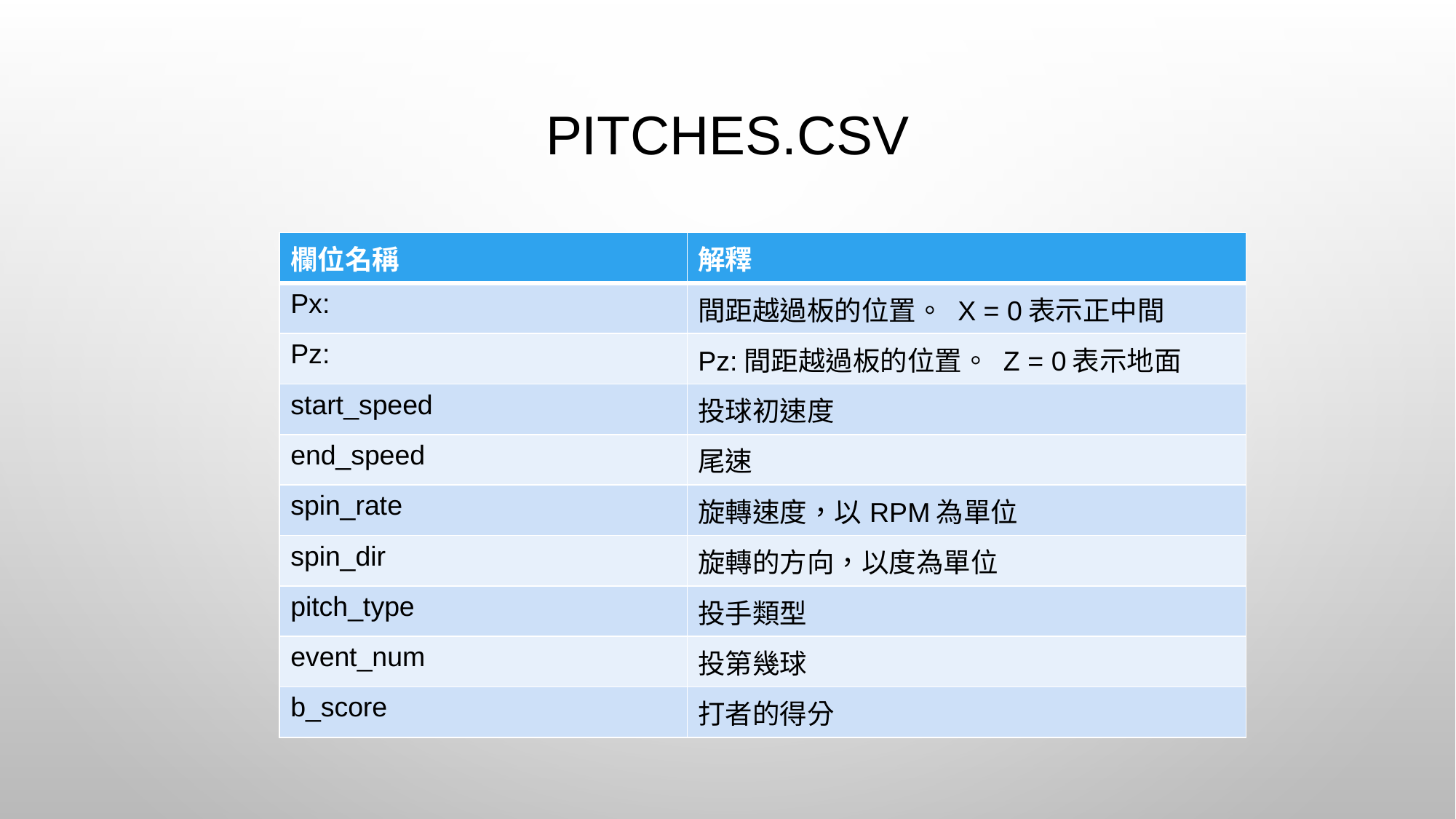

# pitches.csv
| 欄位名稱 | 解釋 |
| --- | --- |
| Px: | 間距越過板的位置。 X = 0表示正中間 |
| Pz: | Pz:間距越過板的位置。 Z = 0表示地面 |
| start\_speed | 投球初速度 |
| end\_speed | 尾速 |
| spin\_rate | 旋轉速度，以RPM為單位 |
| spin\_dir | 旋轉的方向，以度為單位 |
| pitch\_type | 投手類型 |
| event\_num | 投第幾球 |
| b\_score | 打者的得分 |